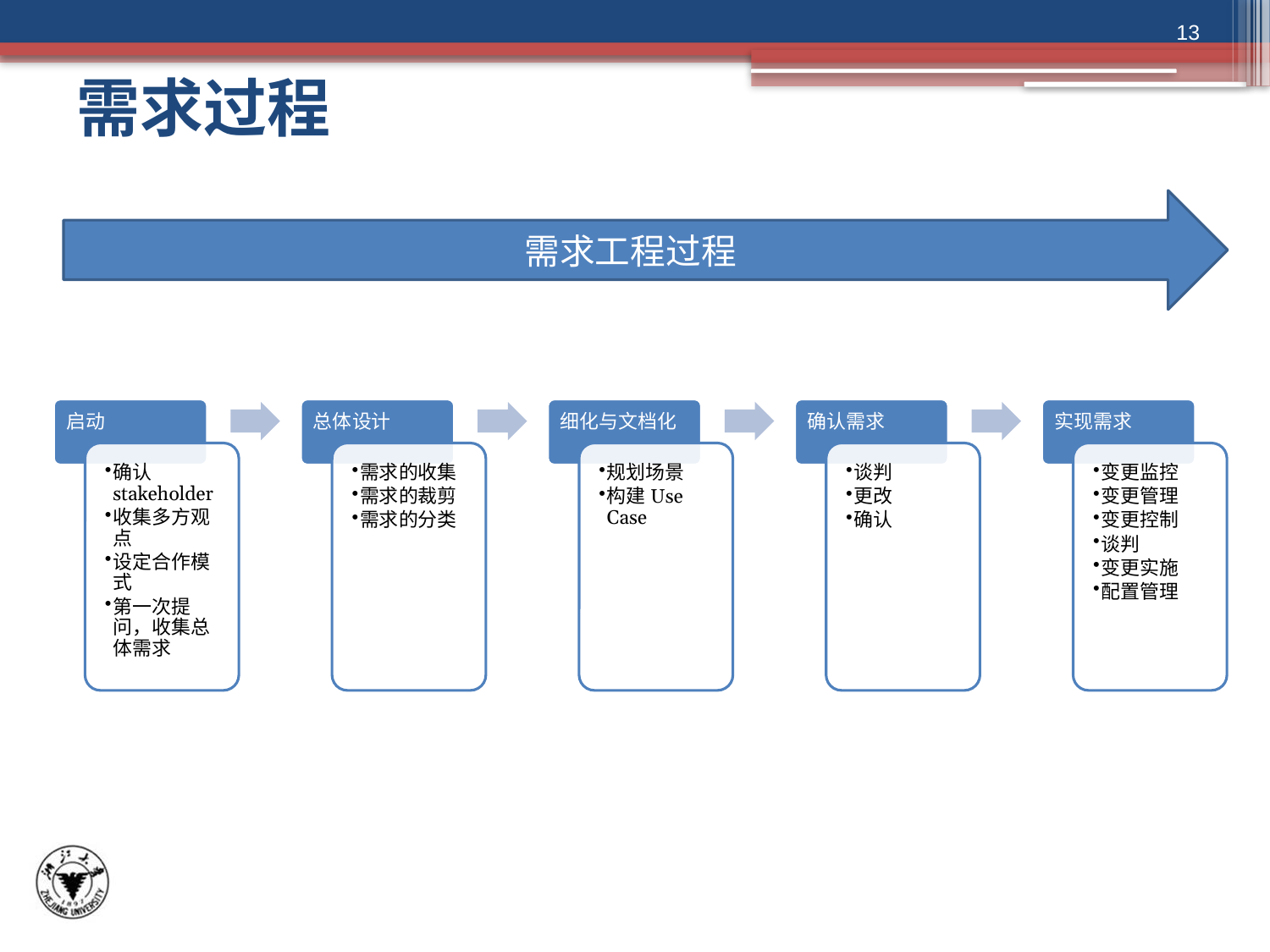

13
# 需求过程
启动
确认stakeholder
收集多方观点
设定合作模式
第一次提问，收集总体需求

总体设计
需求的收集
需求的裁剪
需求的分类

细化与文档化
规划场景
构建Use Case

确认需求
谈判
更改
确认

实现需求
变更监控
变更管理
变更控制
谈判
变更实施
配置管理
需求工程过程